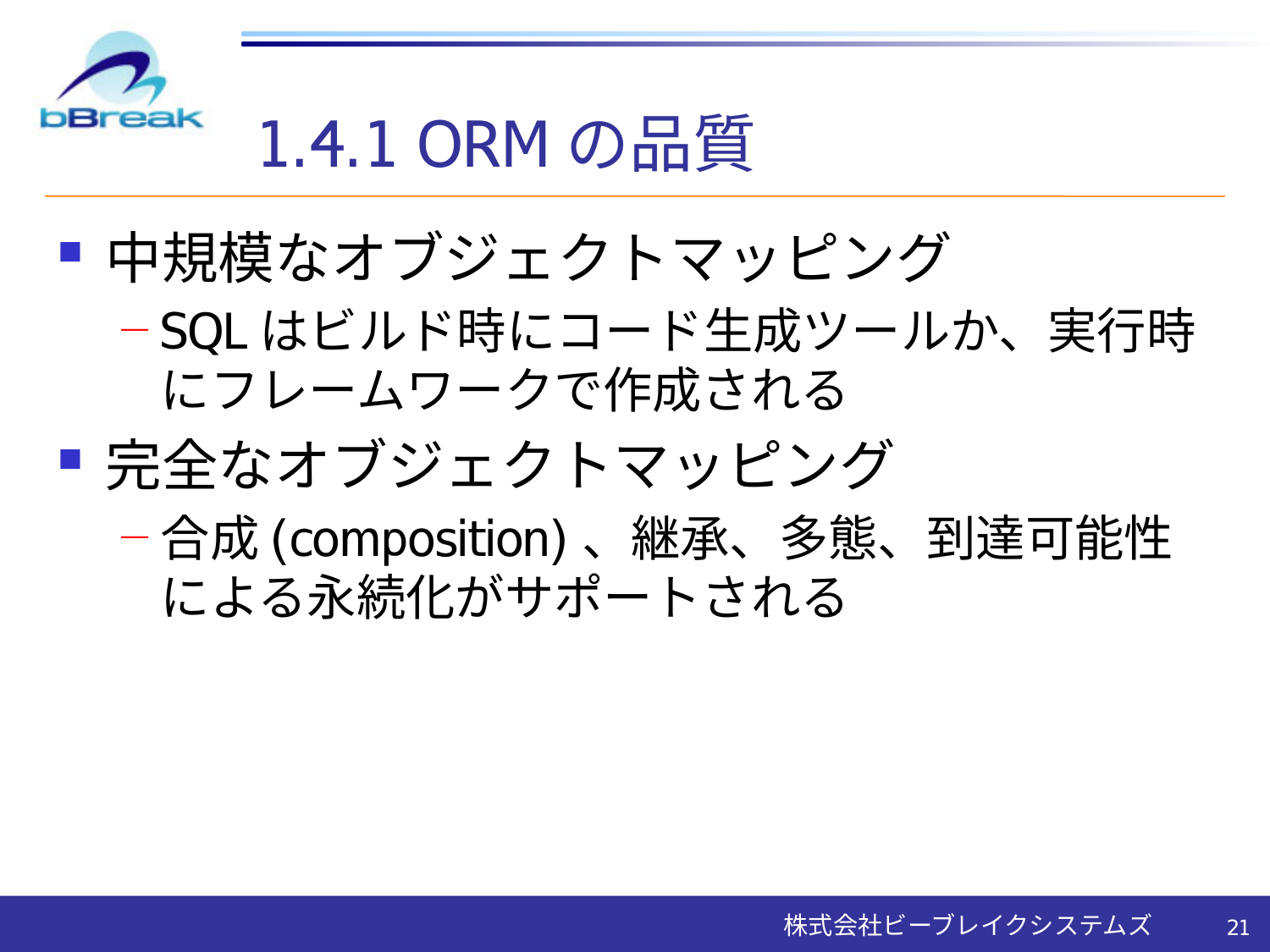

# 1.4.1 ORMの品質
中規模なオブジェクトマッピング
SQLはビルド時にコード生成ツールか、実行時にフレームワークで作成される
完全なオブジェクトマッピング
合成(composition)、継承、多態、到達可能性による永続化がサポートされる